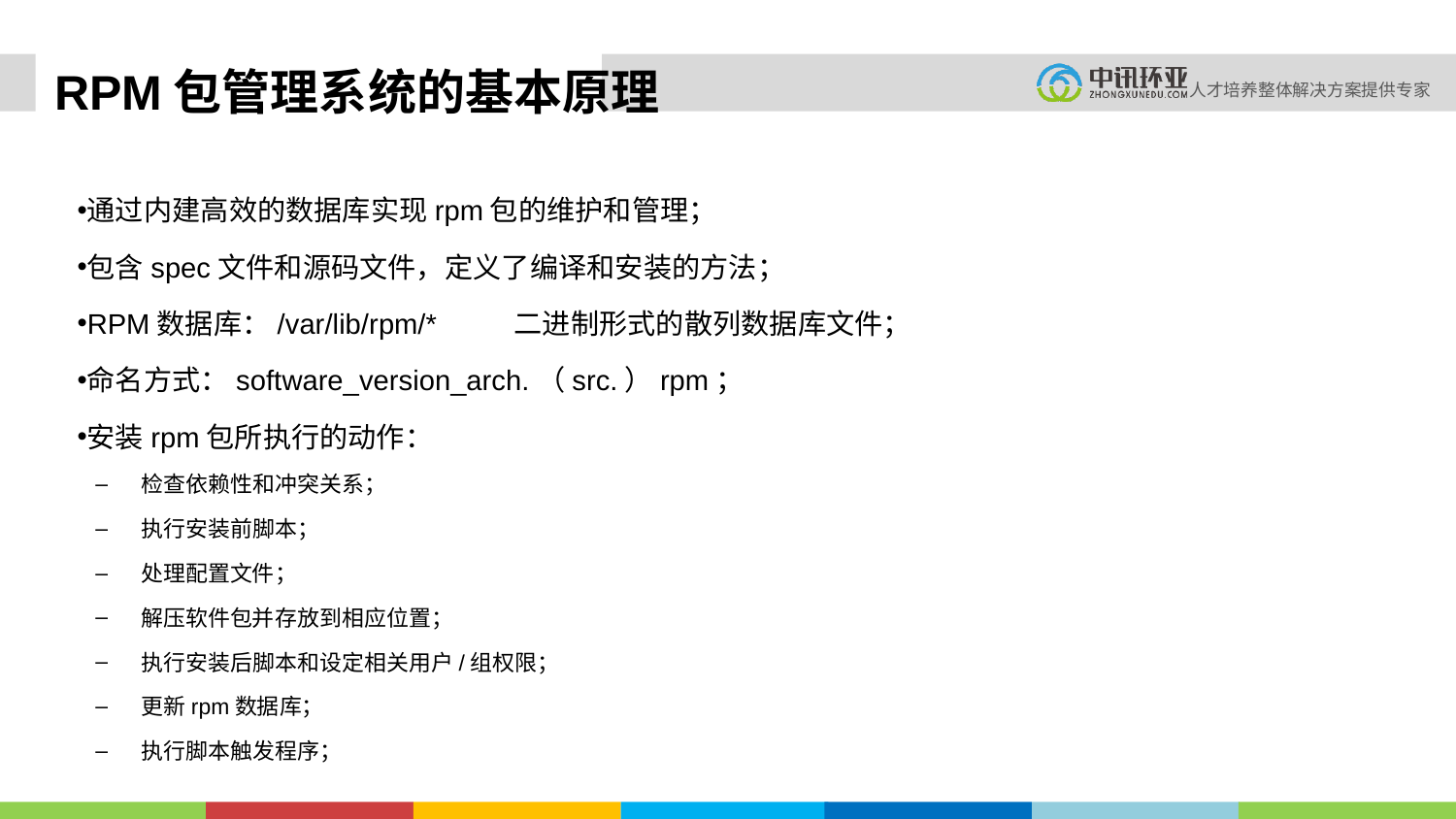

# RPM包管理系统的基本原理
通过内建高效的数据库实现rpm包的维护和管理；
包含spec文件和源码文件，定义了编译和安装的方法；
RPM数据库：/var/lib/rpm/*	二进制形式的散列数据库文件；
命名方式：software_version_arch.（src.）rpm；
安装rpm包所执行的动作：
检查依赖性和冲突关系；
执行安装前脚本；
处理配置文件；
解压软件包并存放到相应位置；
执行安装后脚本和设定相关用户/组权限；
更新rpm数据库；
执行脚本触发程序；